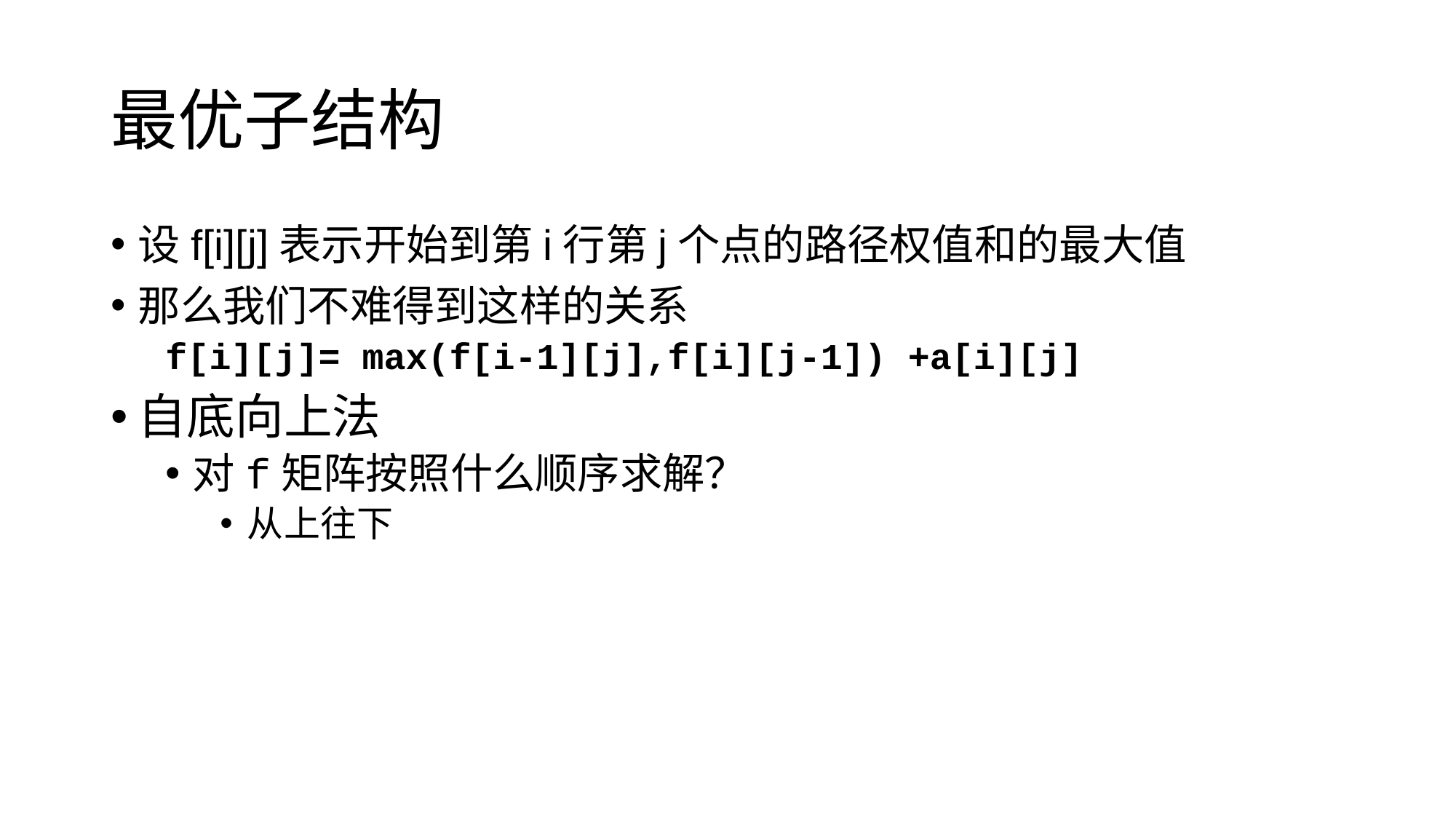

# 最优子结构
设f[i][j]表示开始到第i行第j个点的路径权值和的最大值
那么我们不难得到这样的关系
f[i][j]= max(f[i-1][j],f[i][j-1]) +a[i][j]
自底向上法
对f矩阵按照什么顺序求解？
从上往下